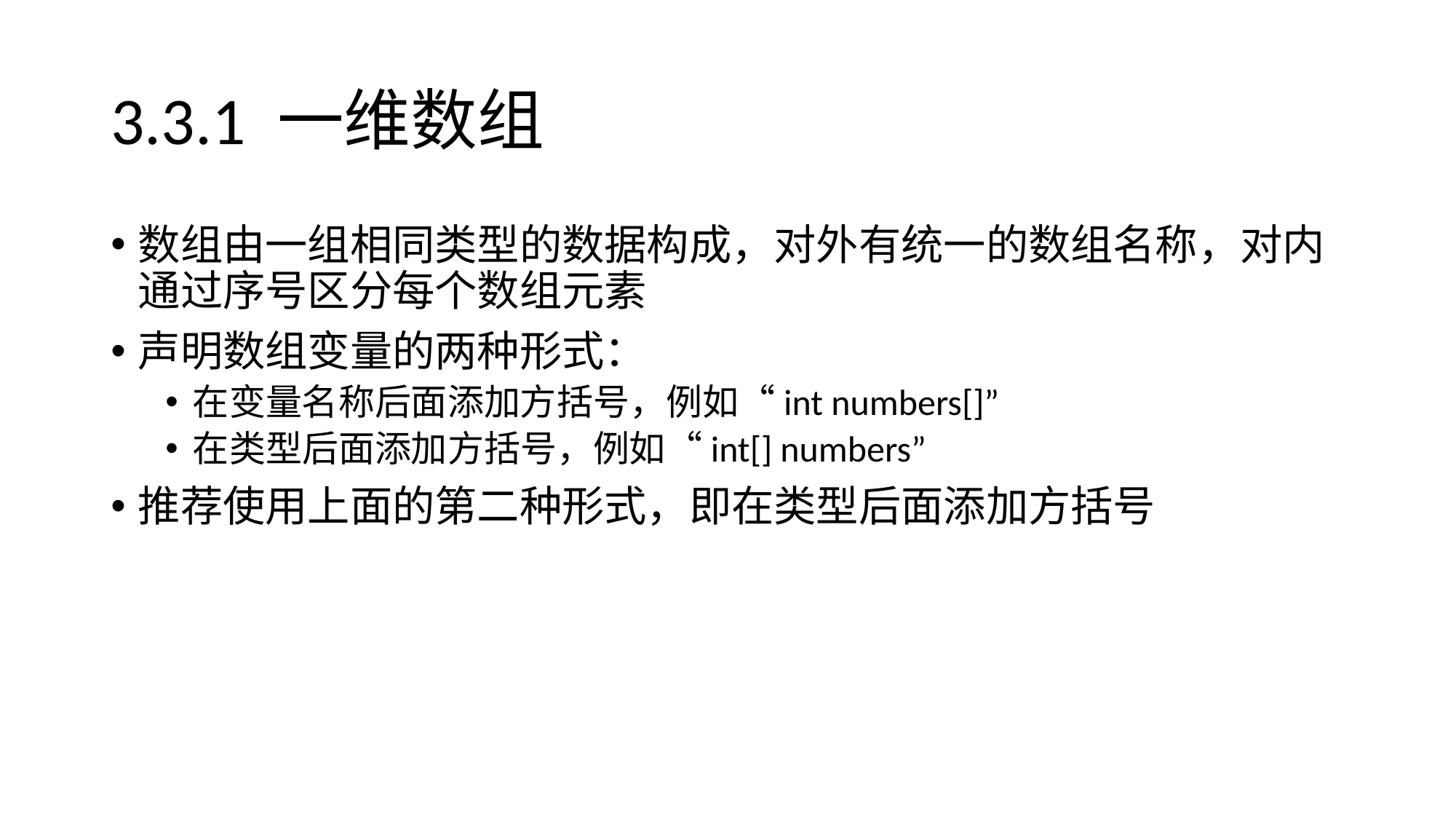

# 3.3.1 一维数组
数组由一组相同类型的数据构成，对外有统一的数组名称，对内通过序号区分每个数组元素
声明数组变量的两种形式：
在变量名称后面添加方括号，例如“int numbers[]”
在类型后面添加方括号，例如“int[] numbers”
推荐使用上面的第二种形式，即在类型后面添加方括号